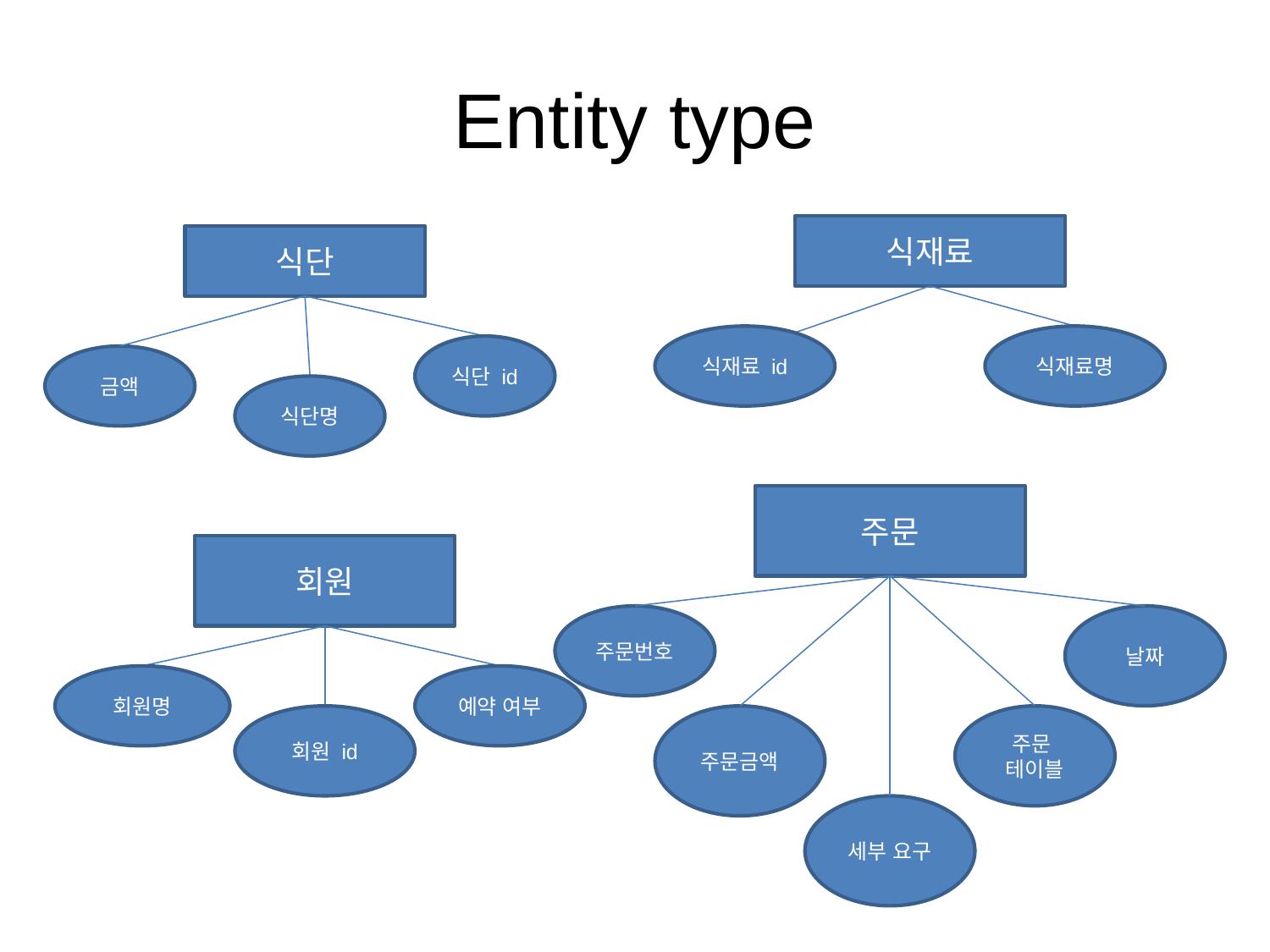

# Entity type
식재료
식단
식재료 id
식재료명
식단 id
금액
식단명
주문
회원
주문번호
날짜
회원명
예약 여부
회원 id
주문금액
주문
테이블
세부 요구